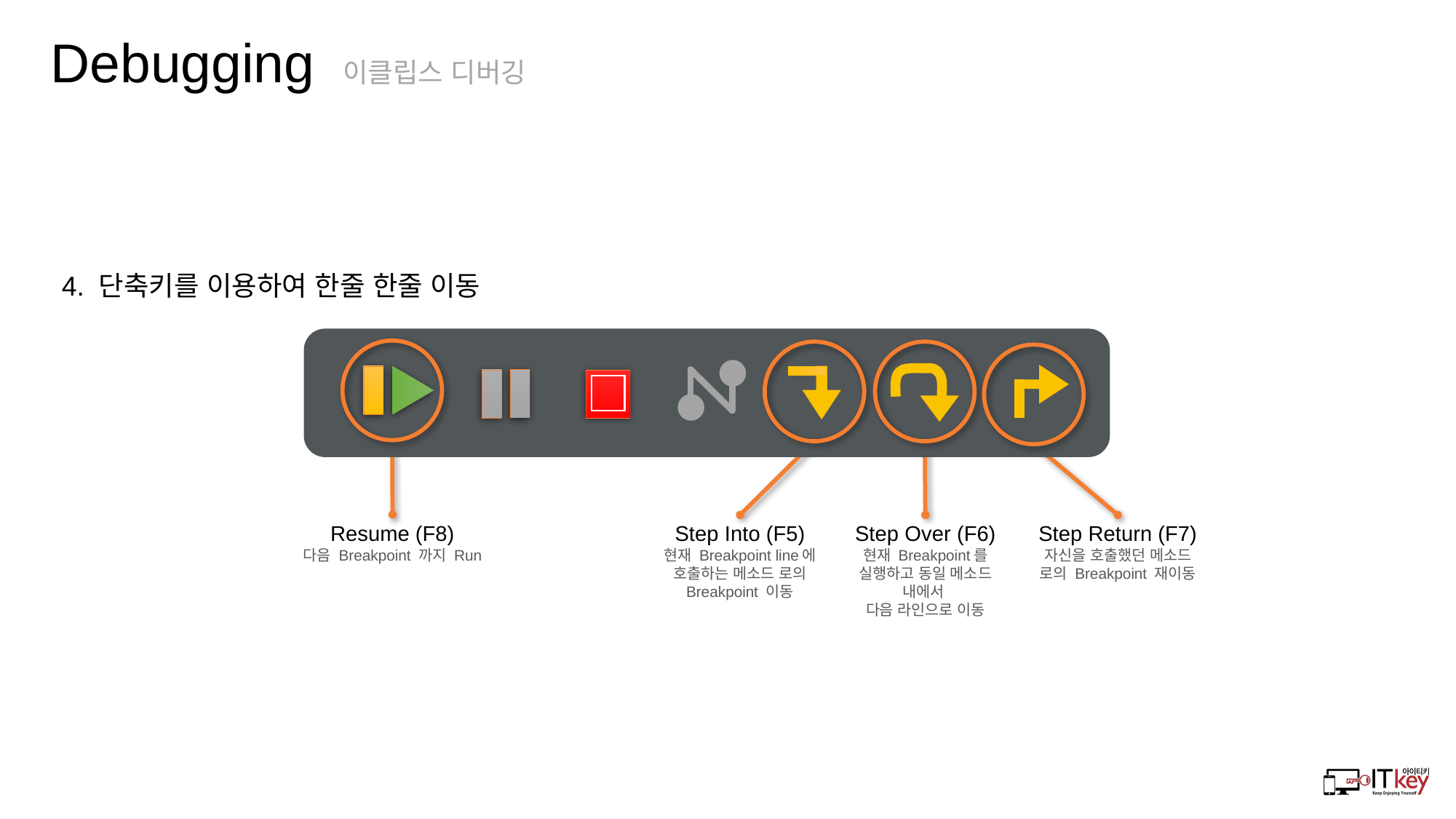

Debugging 이클립스 디버깅
4. 단축키를 이용하여 한줄 한줄 이동

Resume (F8)
다음 Breakpoint 까지 Run
Step Into (F5)
현재 Breakpoint line에 호출하는 메소드 로의 Breakpoint 이동
Step Over (F6)
현재 Breakpoint를 실행하고 동일 메소드 내에서
다음 라인으로 이동
Step Return (F7)
자신을 호출했던 메소드 로의 Breakpoint 재이동